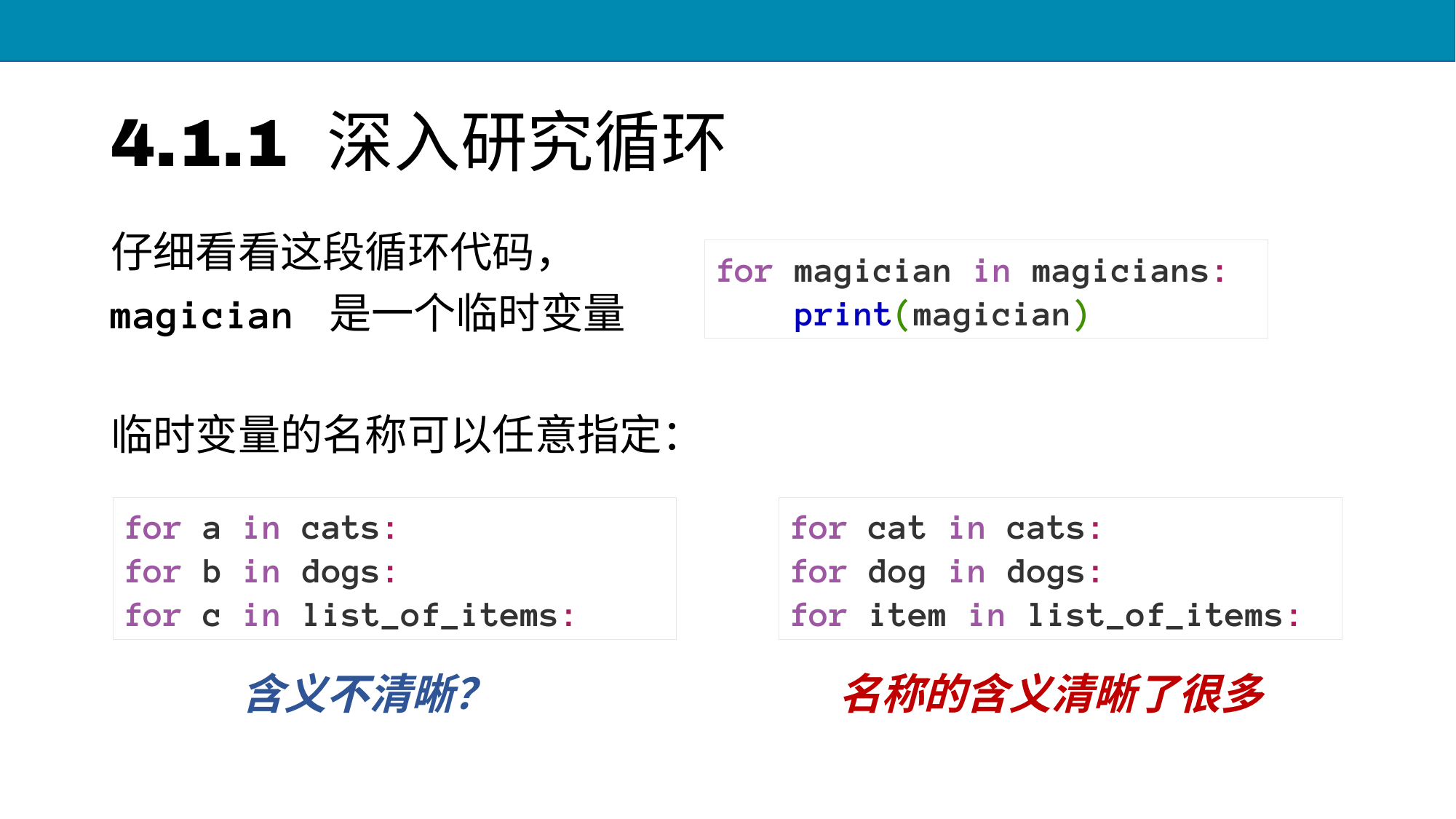

# 4.1.1 深入研究循环
仔细看看这段循环代码，
magician 是一个临时变量

临时变量的名称可以任意指定：

for magician in magicians:
    print(magician)
for a in cats:
for b in dogs:
for c in list_of_items:
for cat in cats:
for dog in dogs:
for item in list_of_items:
含义不清晰？
名称的含义清晰了很多